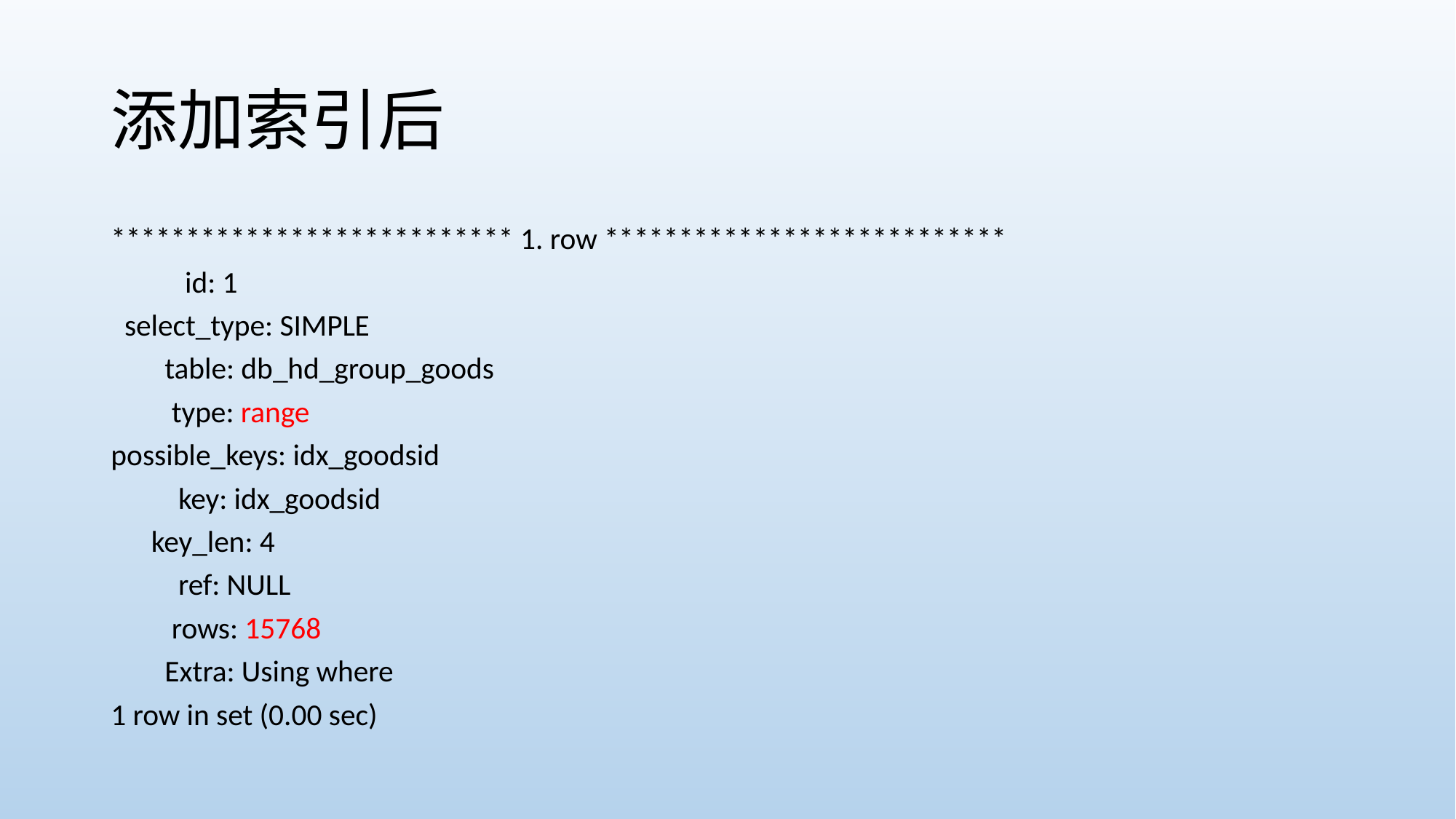

# 添加索引后
*************************** 1. row ***************************
           id: 1
  select_type: SIMPLE
        table: db_hd_group_goods
         type: range
possible_keys: idx_goodsid
          key: idx_goodsid
      key_len: 4
          ref: NULL
         rows: 15768
        Extra: Using where
1 row in set (0.00 sec)